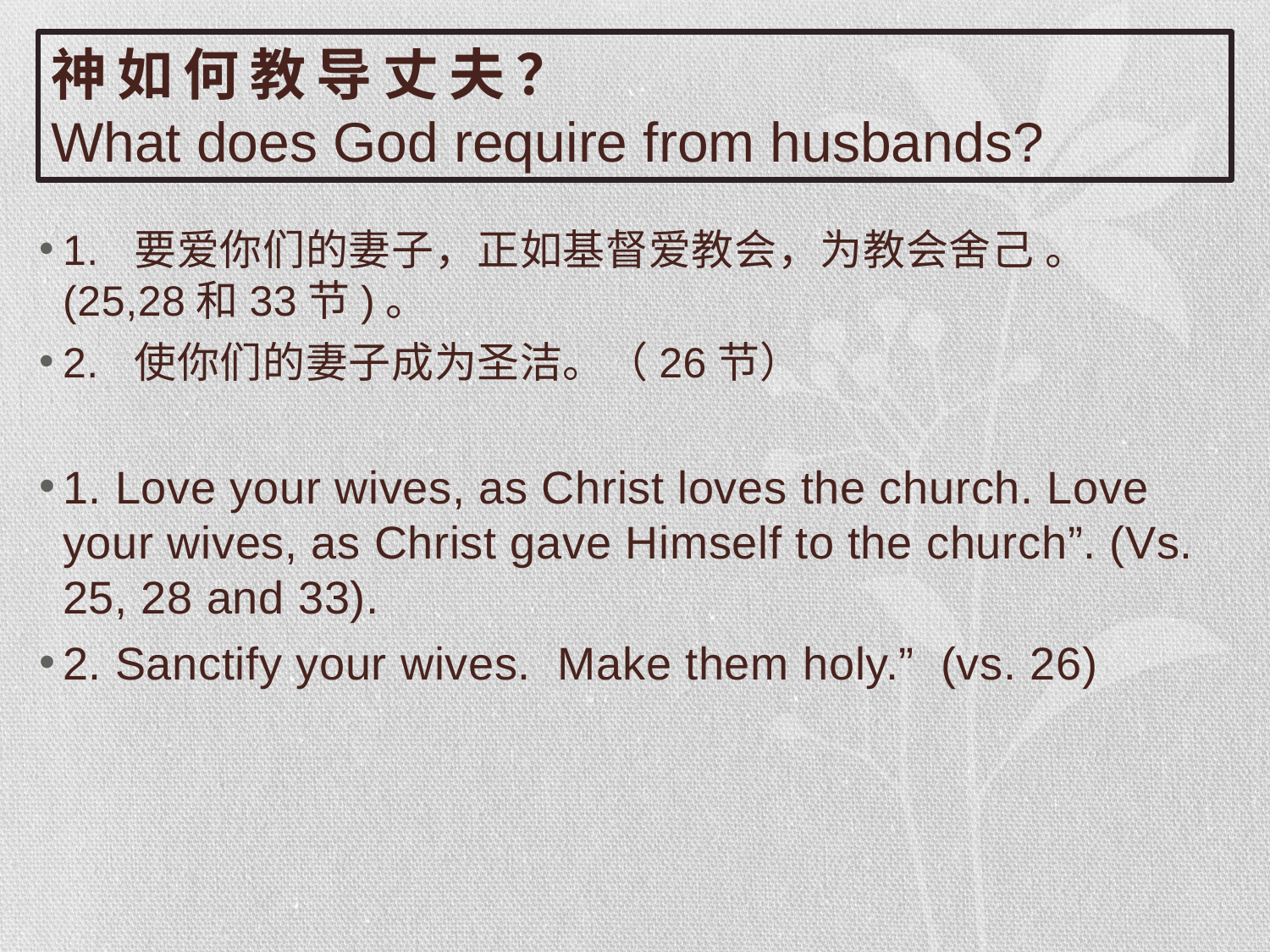

# 神如何教导丈夫？ What does God require from husbands?
1.  要爱你们的妻子，正如基督爱教会，为教会舍己 。(25,28和33节)。
2.  使你们的妻子成为圣洁。（26节）

1. Love your wives, as Christ loves the church. Love your wives, as Christ gave Himself to the church”. (Vs. 25, 28 and 33).
2. Sanctify your wives.  Make them holy.”  (vs. 26)